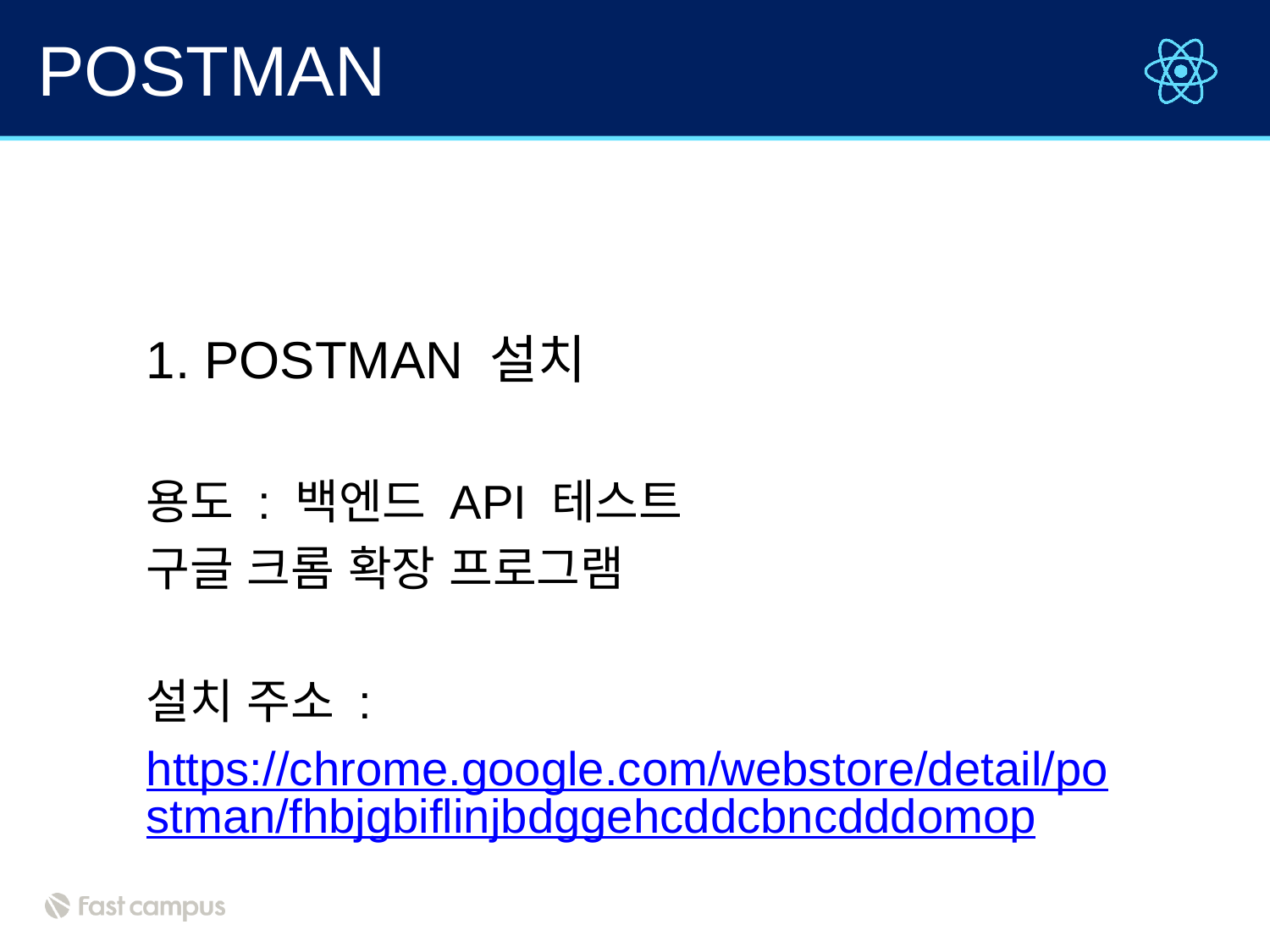

# POSTMAN

1. POSTMAN 설치

용도 : 백엔드 API 테스트
구글 크롬 확장 프로그램

설치 주소 :
https://chrome.google.com/webstore/detail/postman/fhbjgbiflinjbdggehcddcbncdddomop